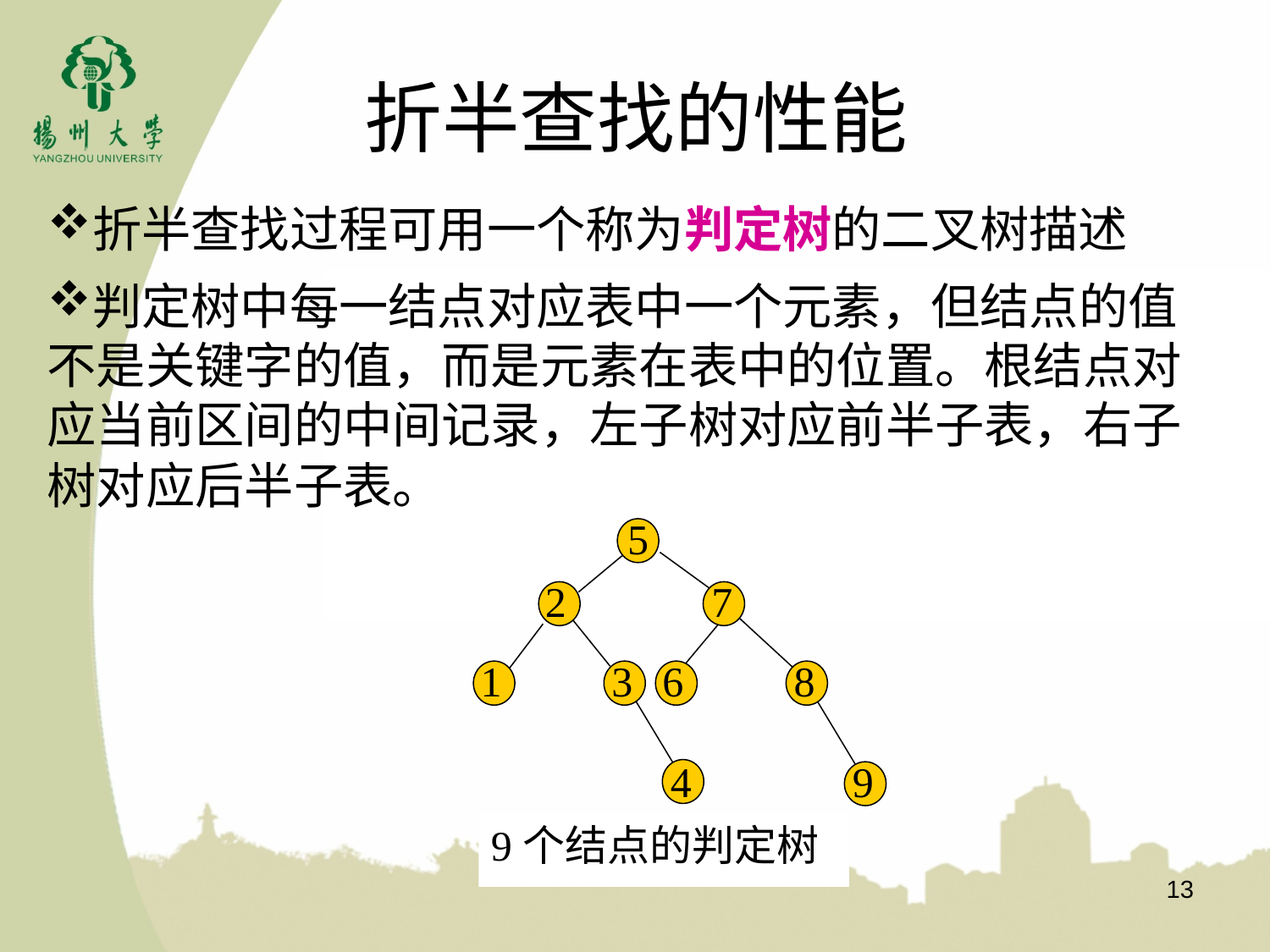

折半查找的性能
折半查找过程可用一个称为判定树的二叉树描述
判定树中每一结点对应表中一个元素，但结点的值不是关键字的值，而是元素在表中的位置。根结点对应当前区间的中间记录，左子树对应前半子表，右子树对应后半子表。
5

2
7

1
3
6
8

4
9

9个结点的判定树
13